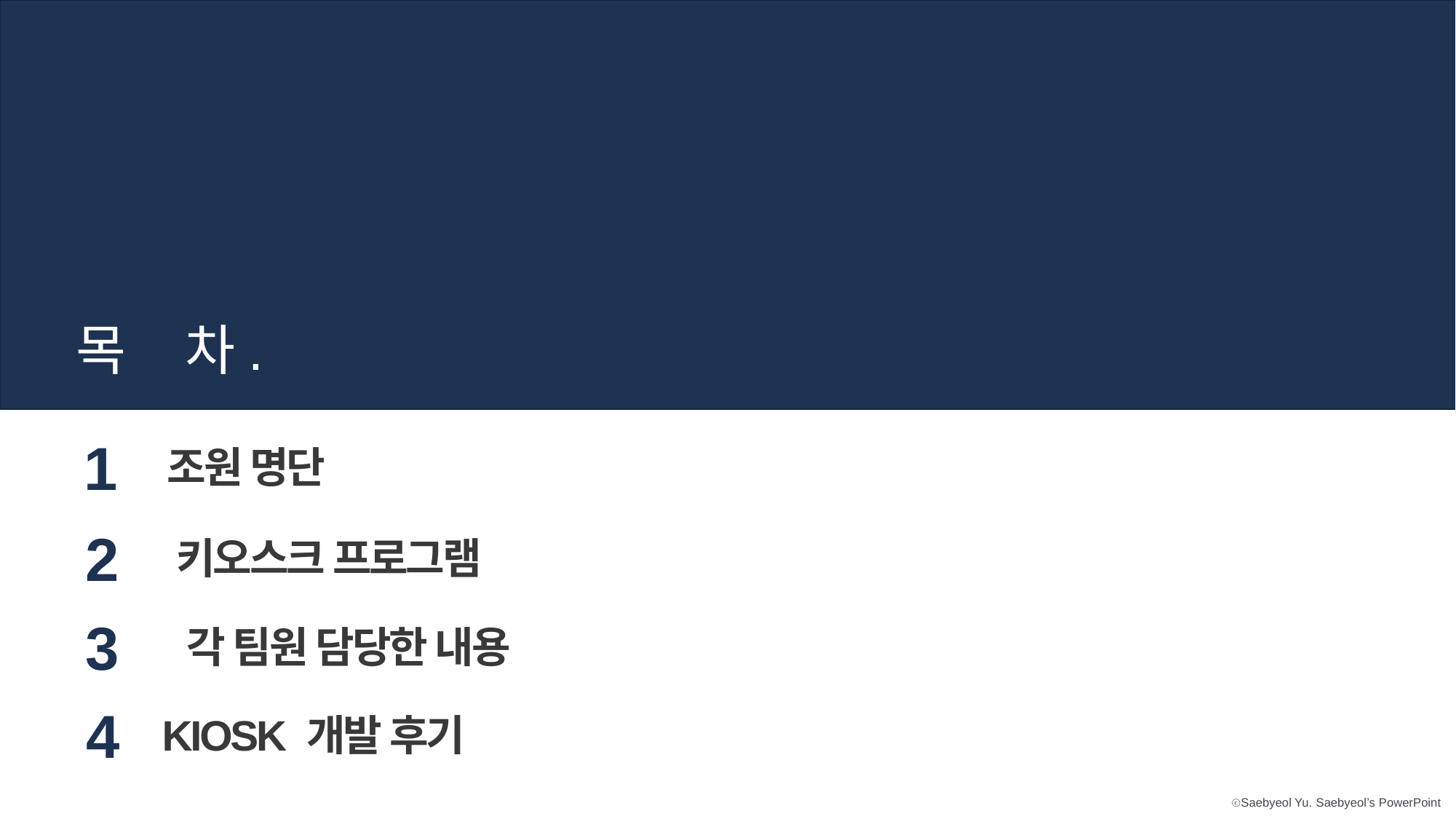

목	차.
1
조원 명단

2
키오스크 프로그램

3
각 팀원 담당한 내용

4
KIOSK 개발 후기